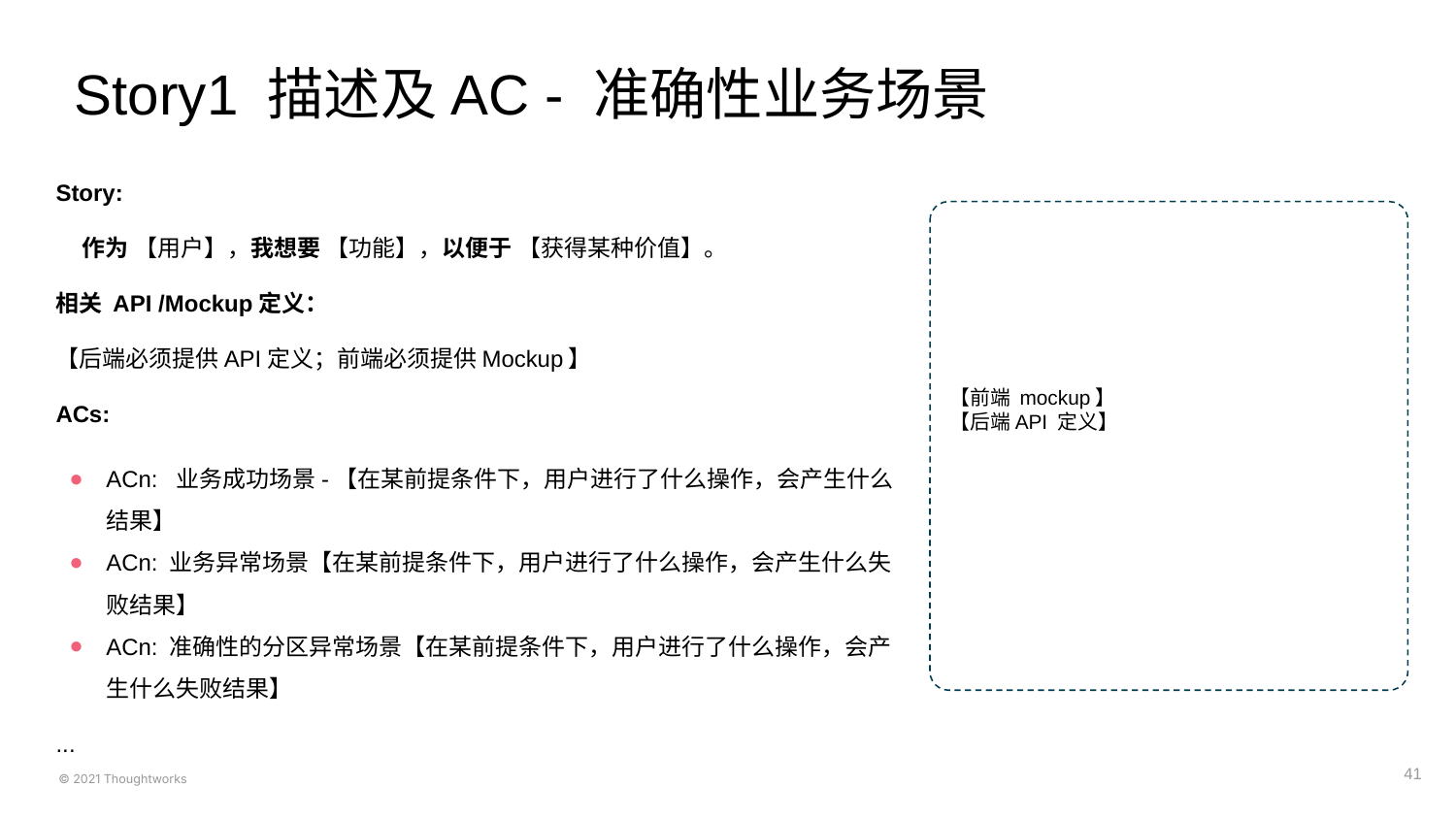

# Story1 描述及AC - 准确性业务场景
Story:
    作为 【用户】，我想要 【功能】，以便于 【获得某种价值】。
相关 API /Mockup定义：
【后端必须提供API定义；前端必须提供Mockup】
ACs:
ACn:  业务成功场景-【在某前提条件下，用户进行了什么操作，会产生什么结果】
ACn: 业务异常场景【在某前提条件下，用户进行了什么操作，会产生什么失败结果】
ACn: 准确性的分区异常场景【在某前提条件下，用户进行了什么操作，会产生什么失败结果】
...
【前端 mockup】
【后端API 定义】

41